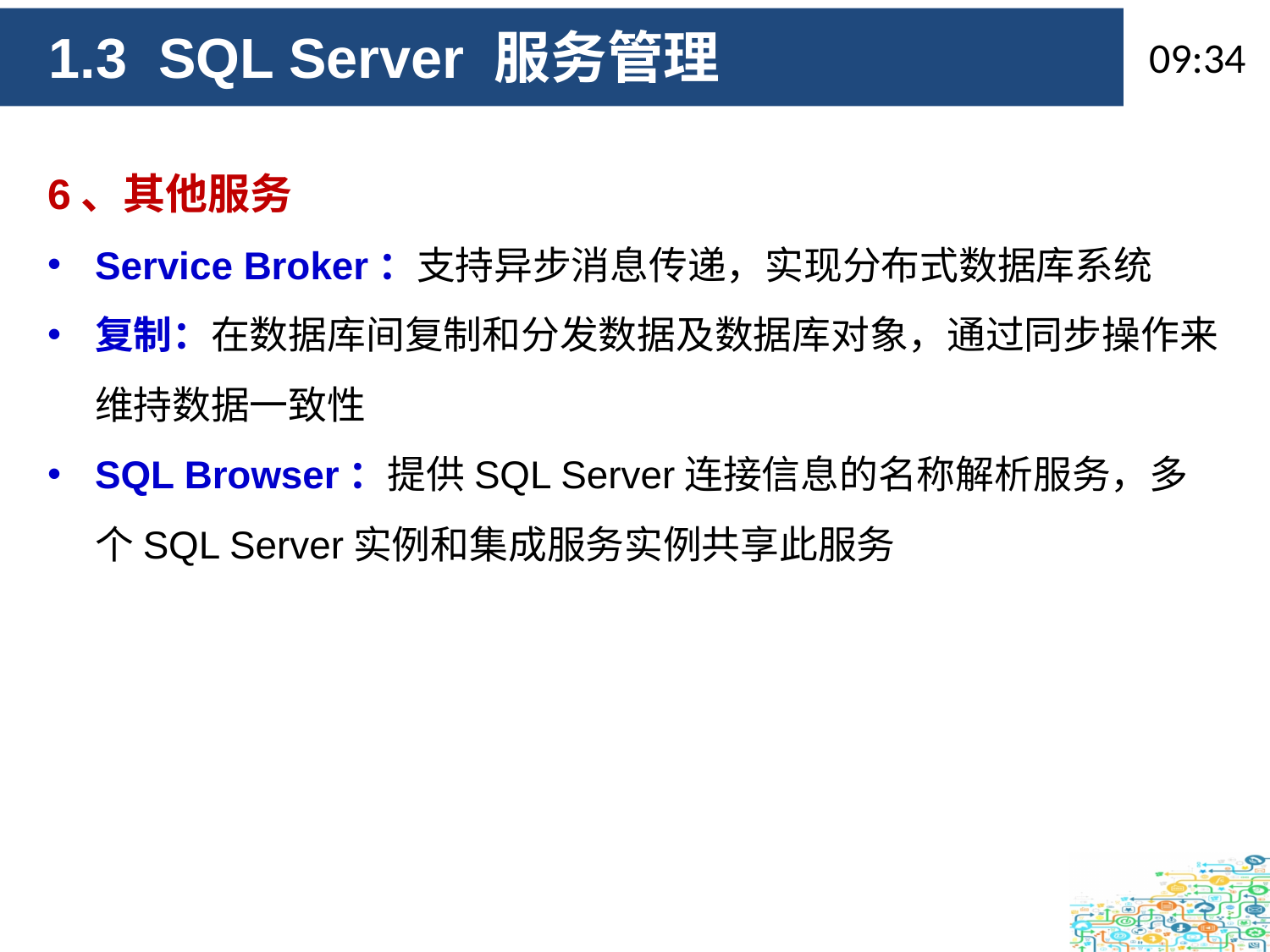

1.3  SQL Server 服务管理
09:34
6、其他服务
Service Broker：支持异步消息传递，实现分布式数据库系统
复制：在数据库间复制和分发数据及数据库对象，通过同步操作来维持数据一致性
SQL Browser：提供SQL Server连接信息的名称解析服务，多个SQL Server实例和集成服务实例共享此服务